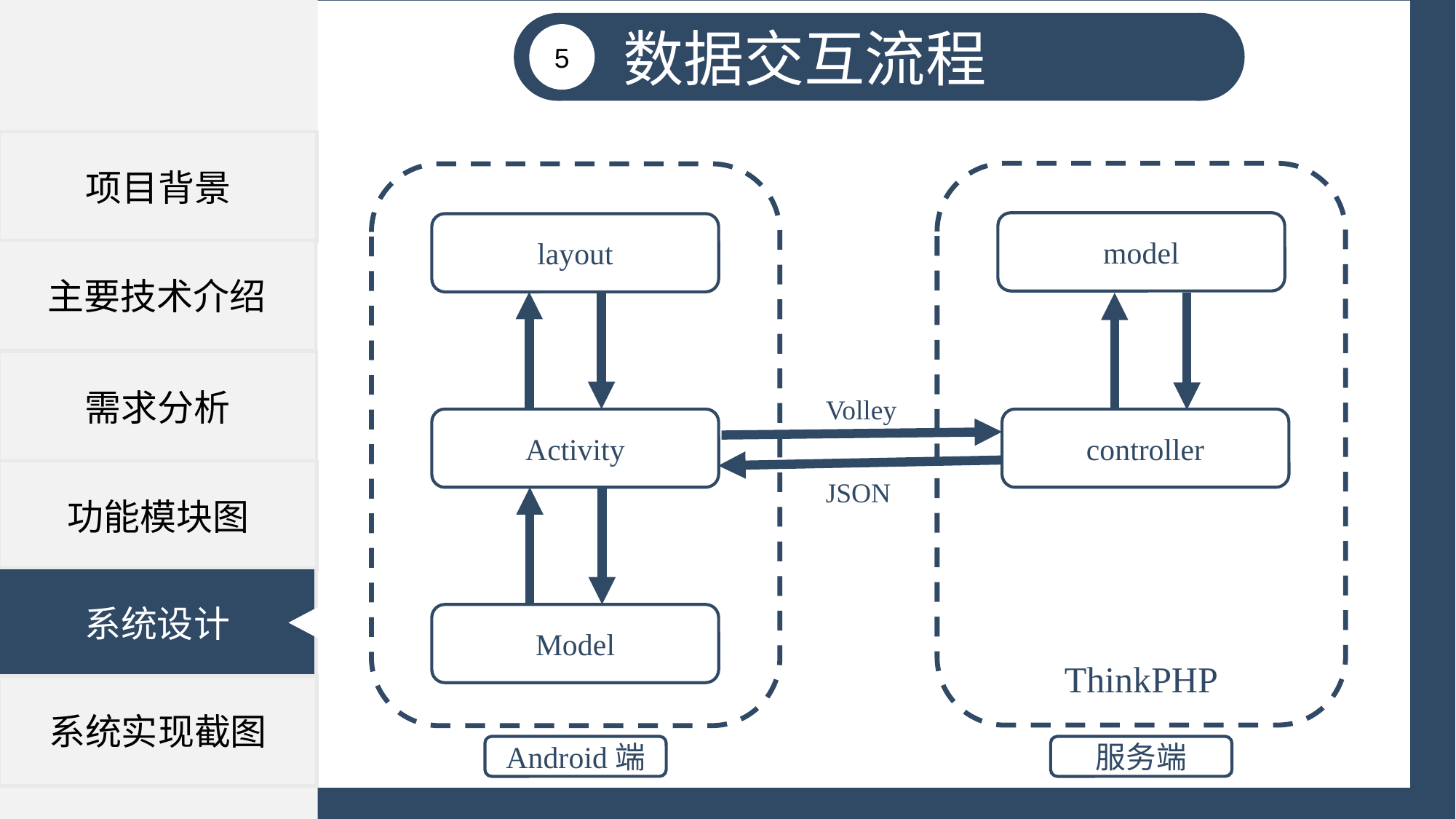

项目背景
需求分析
功能模块图
系统设计
系统实现截图
主要技术介绍

数据交互流程
5
ThinkPHP

model
layout
Volley
controller
Activity
JSON
Model
Android端
服务端